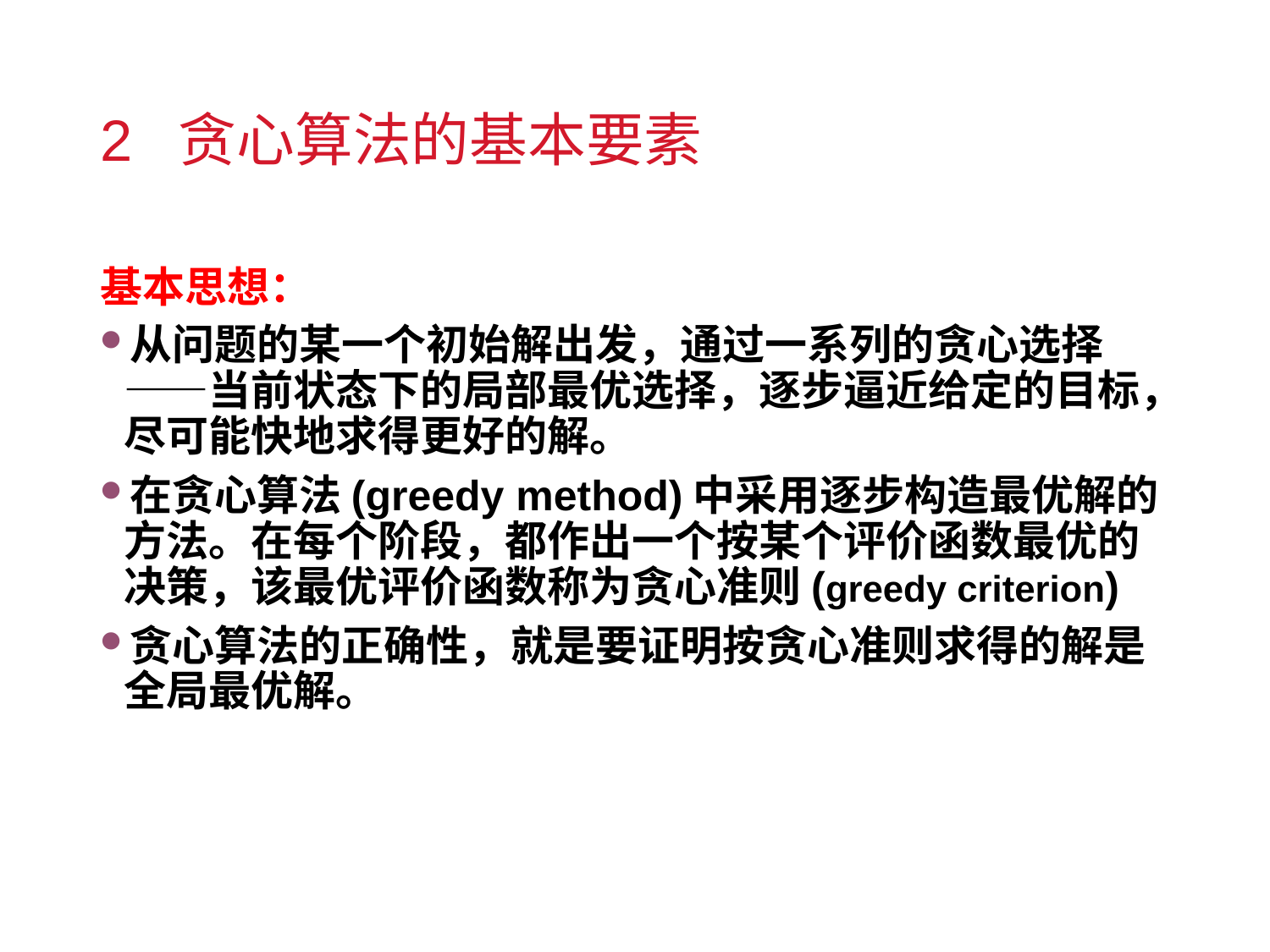

# 2  贪心算法的基本要素
基本思想：
从问题的某一个初始解出发，通过一系列的贪心选择——当前状态下的局部最优选择，逐步逼近给定的目标，尽可能快地求得更好的解。
在贪心算法(greedy method)中采用逐步构造最优解的方法。在每个阶段，都作出一个按某个评价函数最优的决策，该最优评价函数称为贪心准则(greedy criterion)
贪心算法的正确性，就是要证明按贪心准则求得的解是全局最优解。